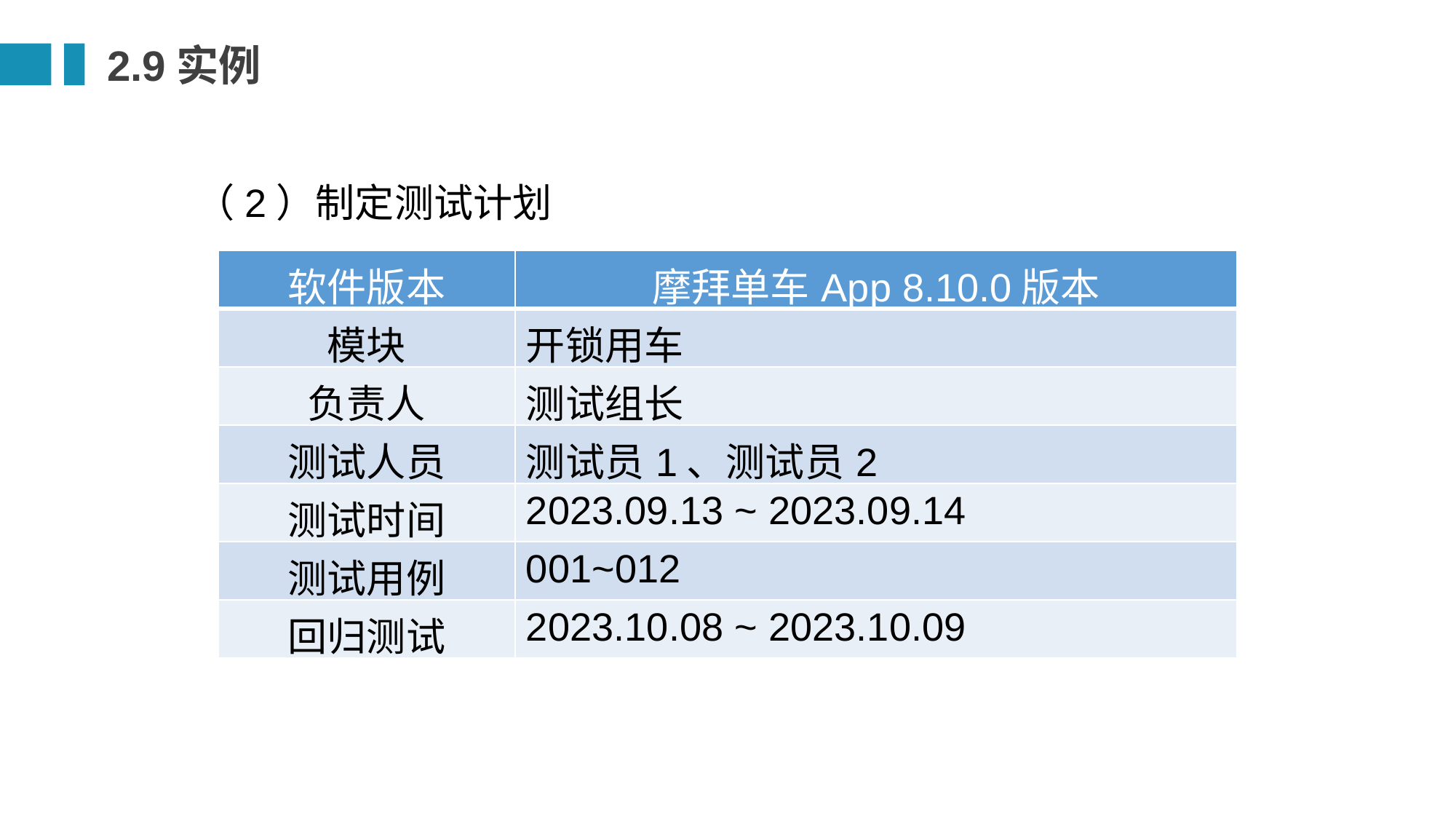

2.9实例

（2）制定测试计划
| 软件版本 | 摩拜单车App 8.10.0版本 |
| --- | --- |
| 模块 | 开锁用车 |
| 负责人 | 测试组长 |
| 测试人员 | 测试员1、测试员2 |
| 测试时间 | 2023.09.13 ~ 2023.09.14 |
| 测试用例 | 001~012 |
| 回归测试 | 2023.10.08 ~ 2023.10.09 |
72